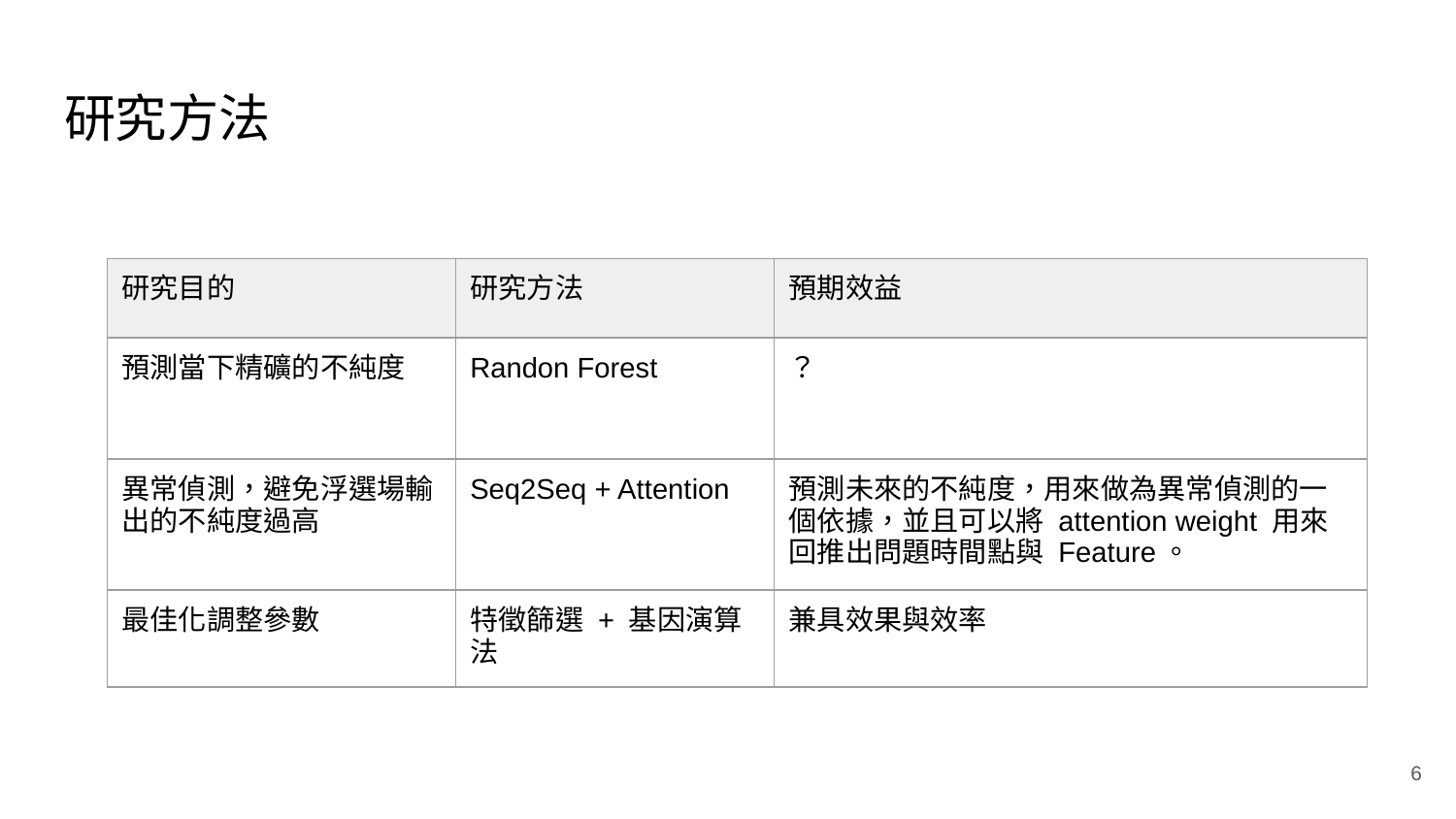

# 研究方法
| 研究目的 | 研究方法 | 預期效益 |
| --- | --- | --- |
| 預測當下精礦的不純度 | Randon Forest | ？ |
| 異常偵測，避免浮選場輸出的不純度過高 | Seq2Seq + Attention | 預測未來的不純度，用來做為異常偵測的一個依據，並且可以將 attention weight 用來回推出問題時間點與 Feature。 |
| 最佳化調整參數 | 特徵篩選 + 基因演算法 | 兼具效果與效率 |
6